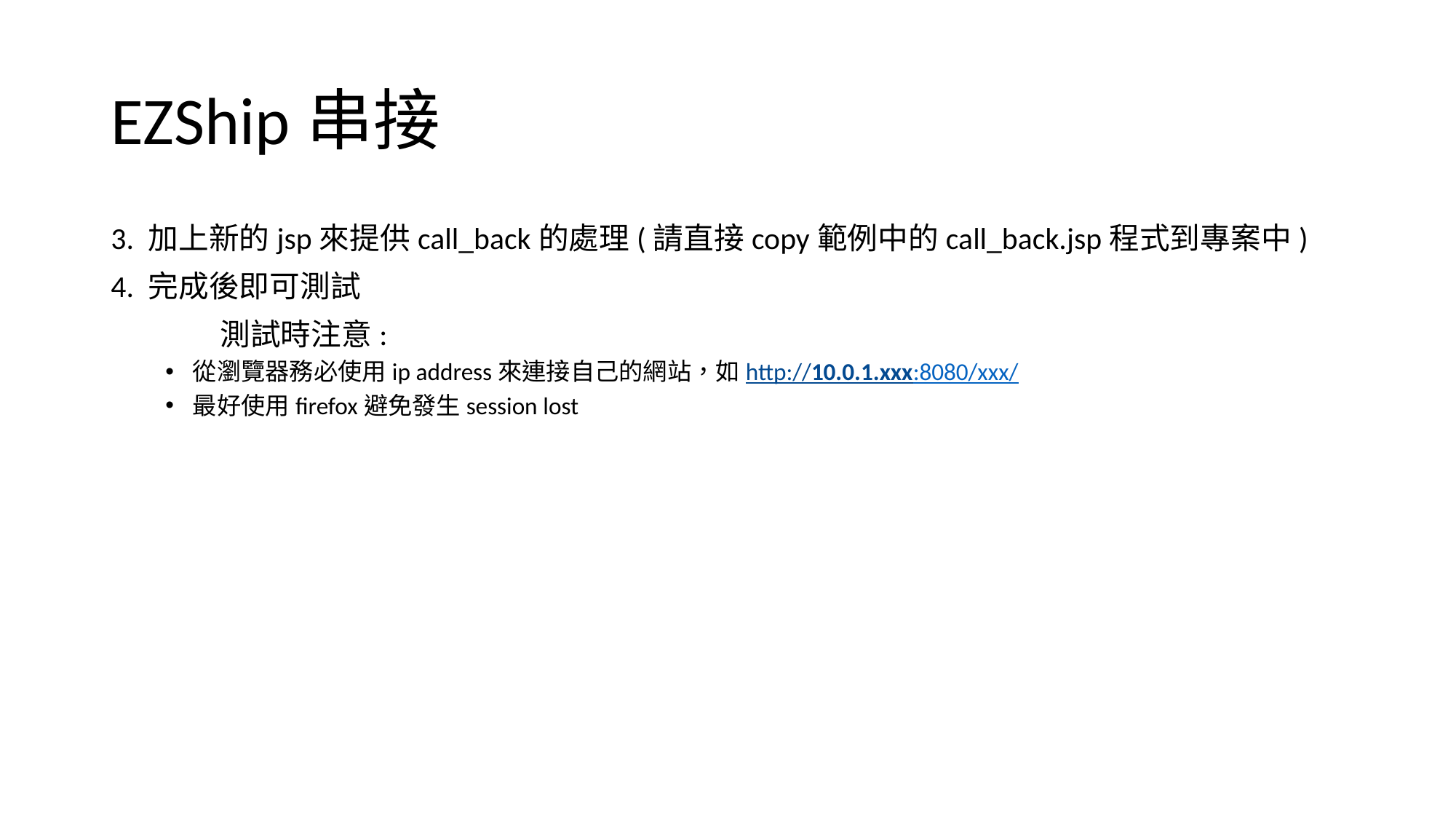

# EZShip串接
3. 加上新的jsp來提供call_back的處理(請直接copy範例中的call_back.jsp程式到專案中)
4. 完成後即可測試
	測試時注意:
從瀏覽器務必使用ip address來連接自己的網站，如http://10.0.1.xxx:8080/xxx/
最好使用firefox避免發生session lost